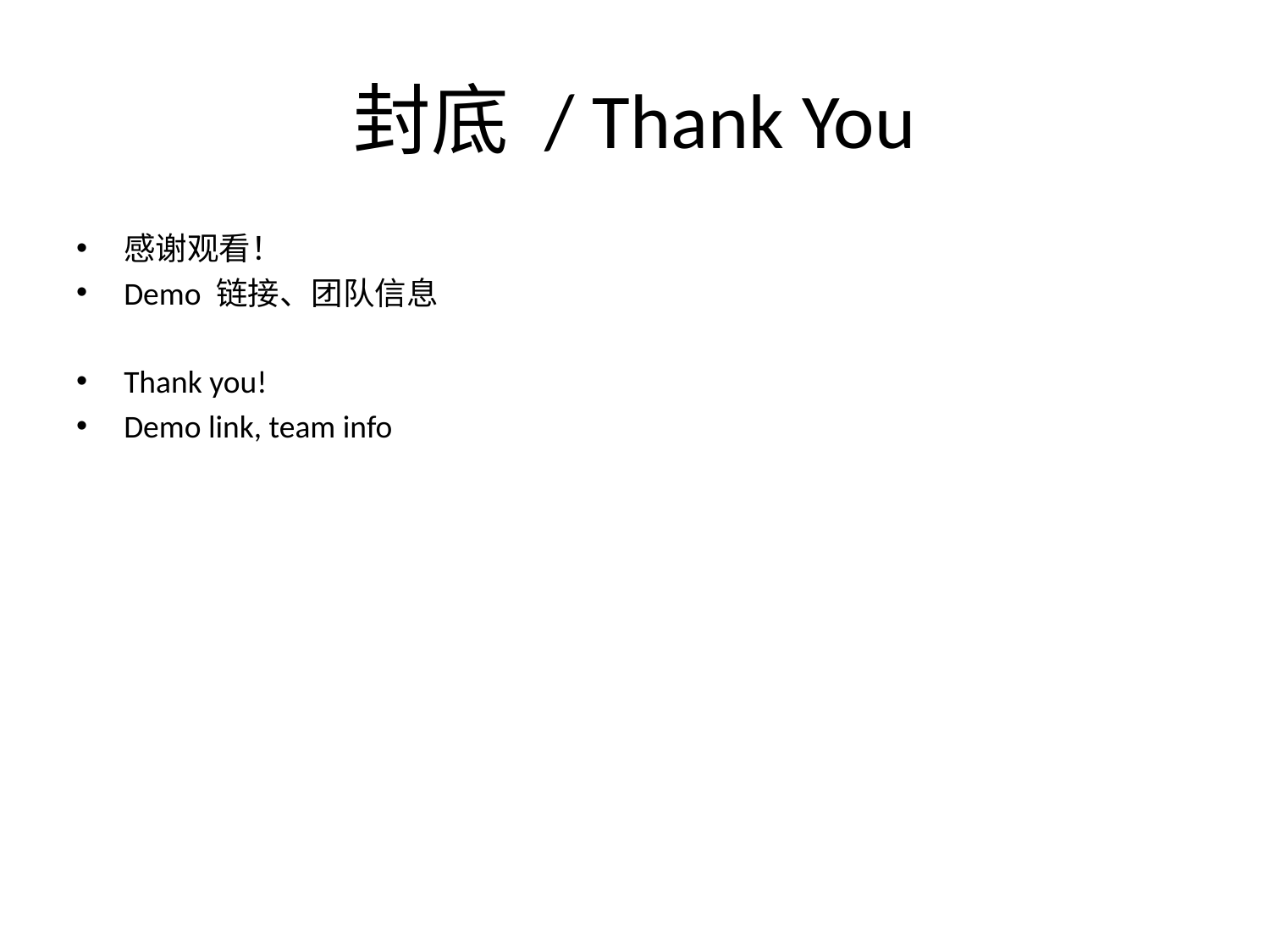

# 封底 / Thank You
感谢观看！
Demo 链接、团队信息

Thank you!
Demo link, team info